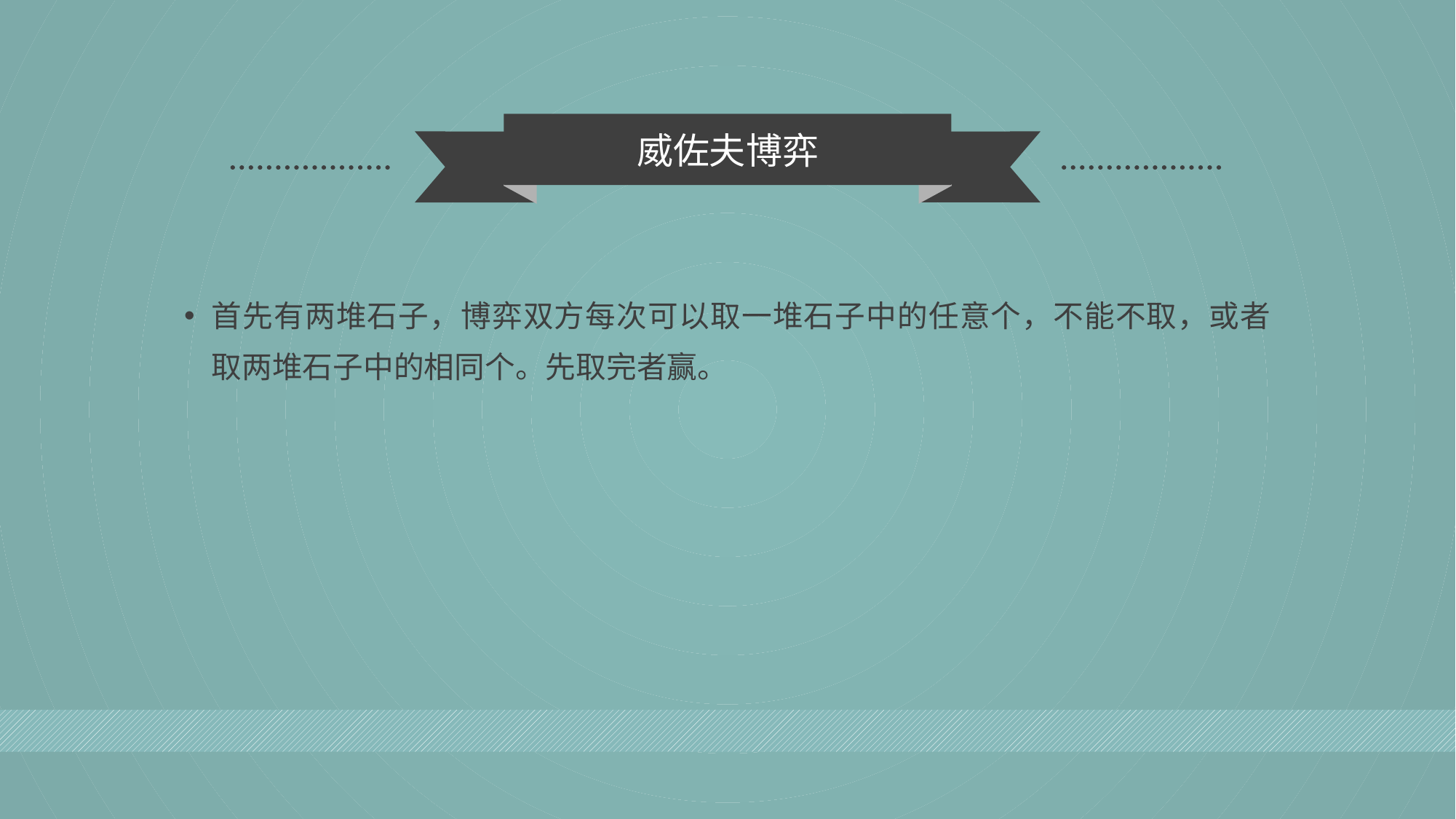

威佐夫博弈

首先有两堆石子，博弈双方每次可以取一堆石子中的任意个，不能不取，或者取两堆石子中的相同个。先取完者赢。